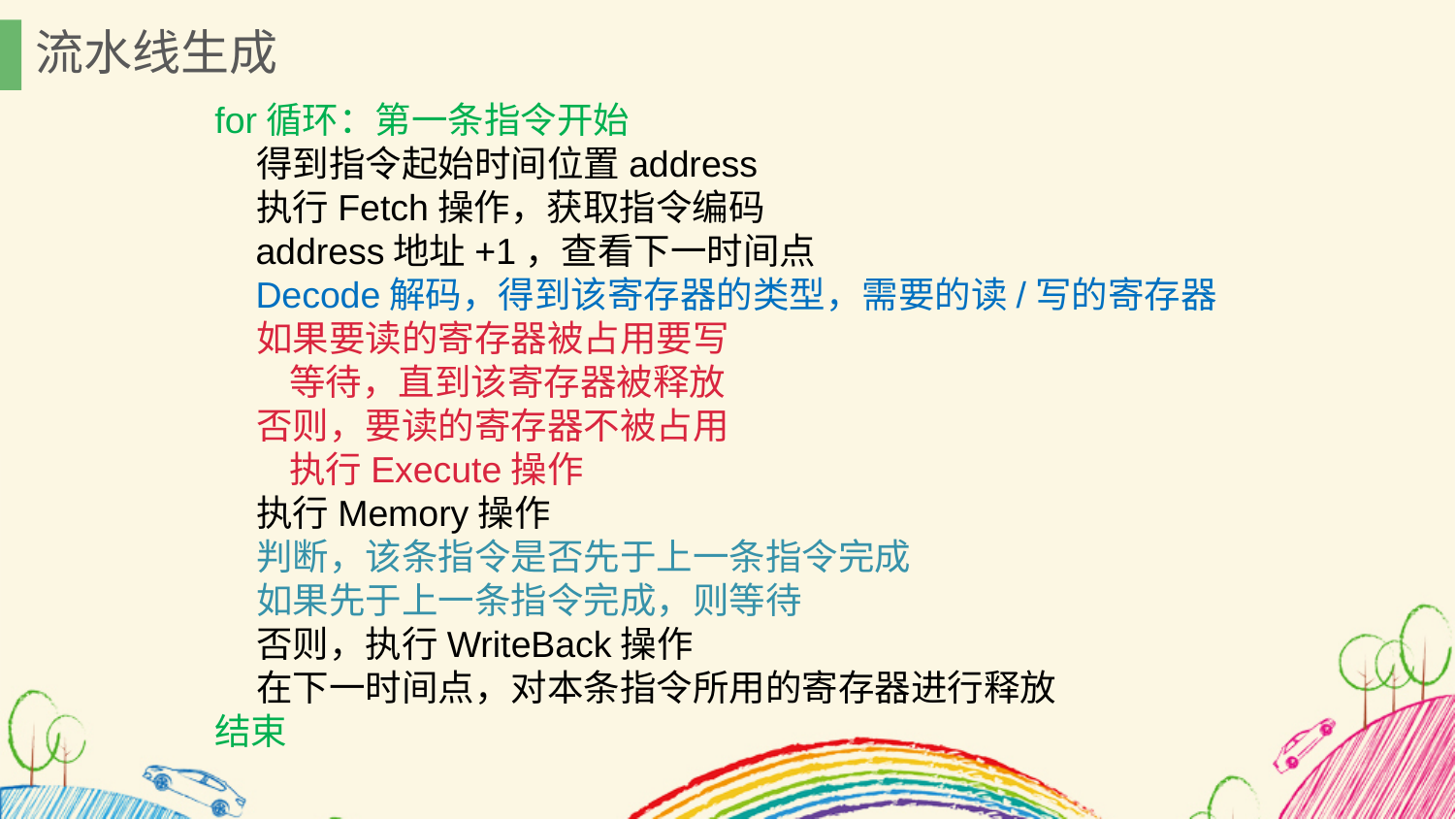

流水线生成
for循环：第一条指令开始
    得到指令起始时间位置address
    执行Fetch操作，获取指令编码
    address地址+1，查看下一时间点
    Decode解码，得到该寄存器的类型，需要的读/写的寄存器
    如果要读的寄存器被占用要写
        等待，直到该寄存器被释放
    否则，要读的寄存器不被占用
        执行Execute操作
    执行Memory操作
    判断，该条指令是否先于上一条指令完成
    如果先于上一条指令完成，则等待
    否则，执行WriteBack操作
    在下一时间点，对本条指令所用的寄存器进行释放
结束